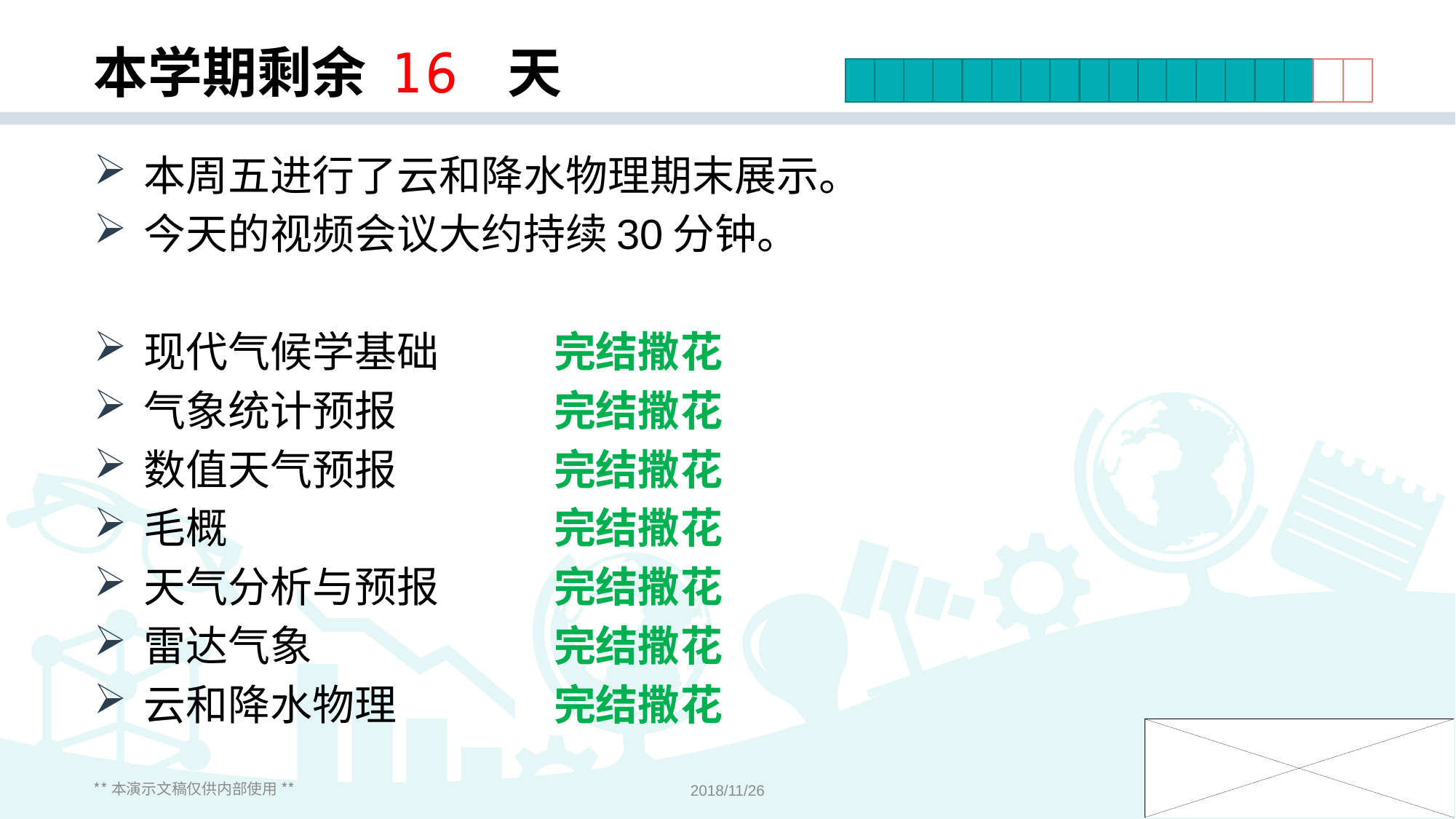

# 本学期剩余 16 天

本周五进行了云和降水物理期末展示。
今天的视频会议大约持续30分钟。

现代气候学基础	完结撒花
气象统计预报	完结撒花
数值天气预报	完结撒花
毛概	完结撒花
天气分析与预报	完结撒花
雷达气象	完结撒花
云和降水物理	完结撒花
** 本演示文稿仅供内部使用 **
2018/11/26
2